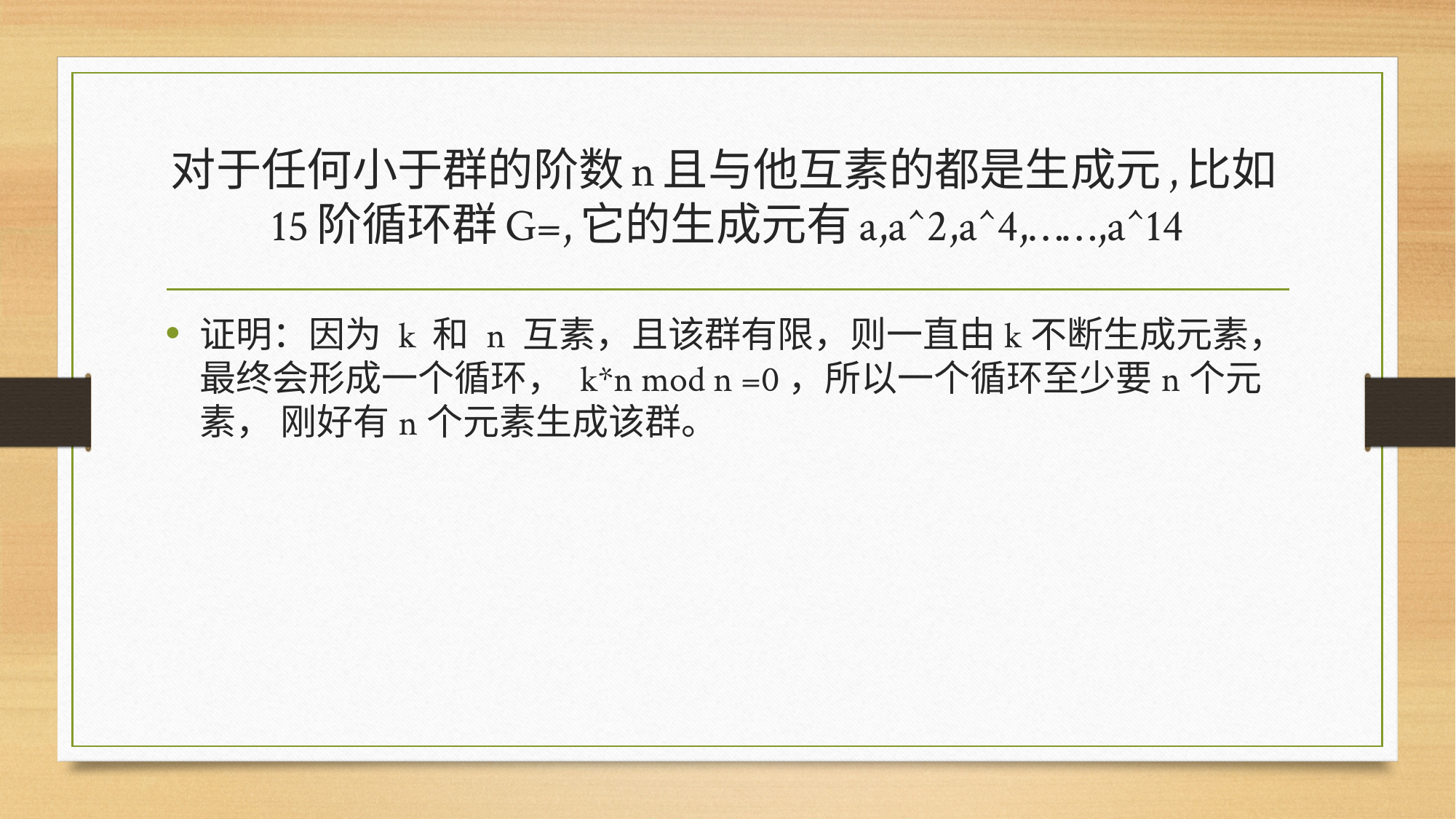

# 对于任何小于群的阶数n且与他互素的都是生成元,比如15阶循环群G=,它的生成元有a,a^2,a^4,……,a^14
证明：因为 k 和 n 互素，且该群有限，则一直由k不断生成元素，最终会形成一个循环， k*n mod n =0，所以一个循环至少要n个元素， 刚好有n个元素生成该群。